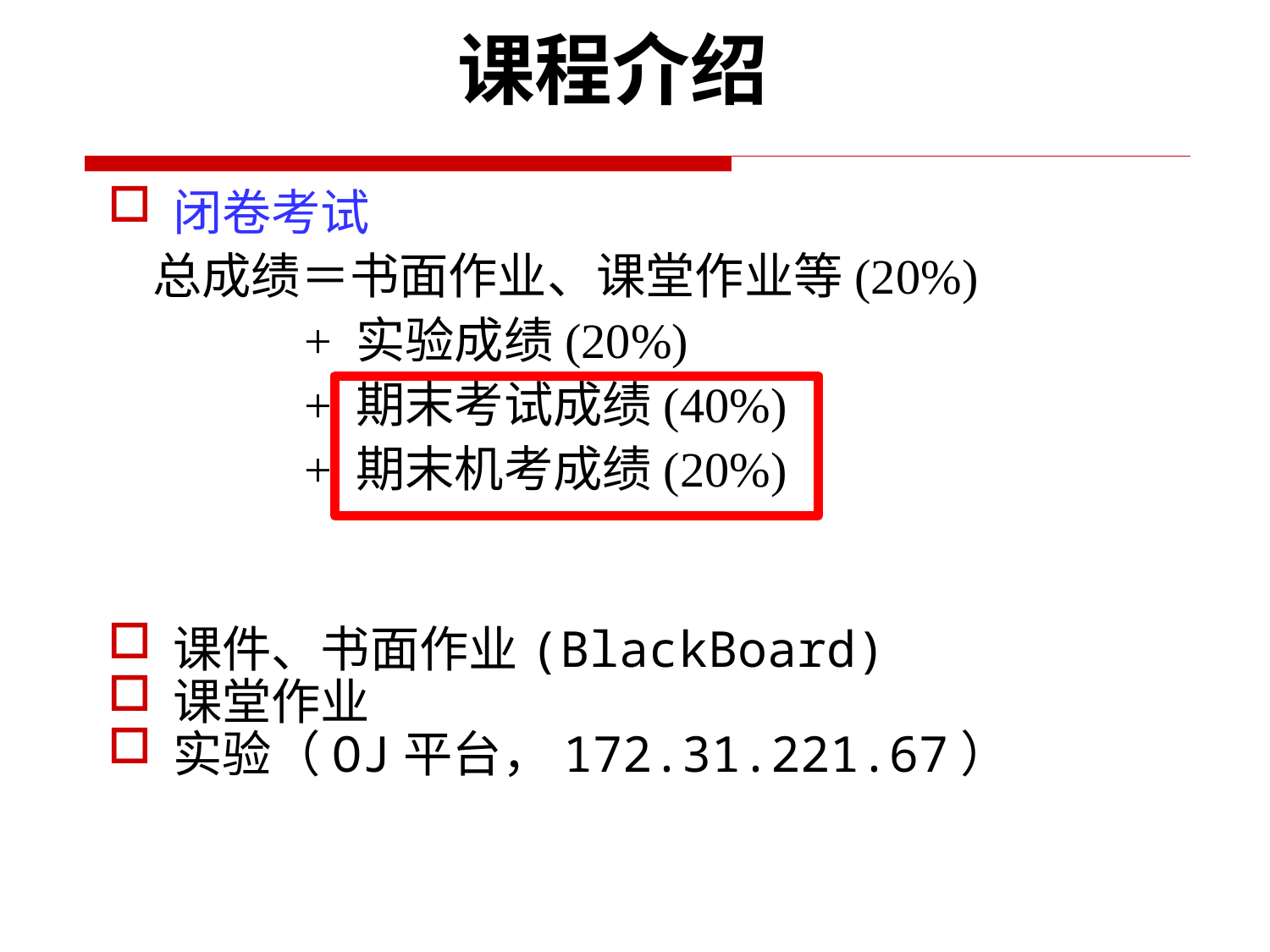

课程介绍
闭卷考试
   总成绩＝书面作业、课堂作业等(20%)
                + 实验成绩(20%)
                + 期末考试成绩(40%)
                + 期末机考成绩(20%)

课件、书面作业(BlackBoard)
课堂作业
实验（OJ平台，172.31.221.67）